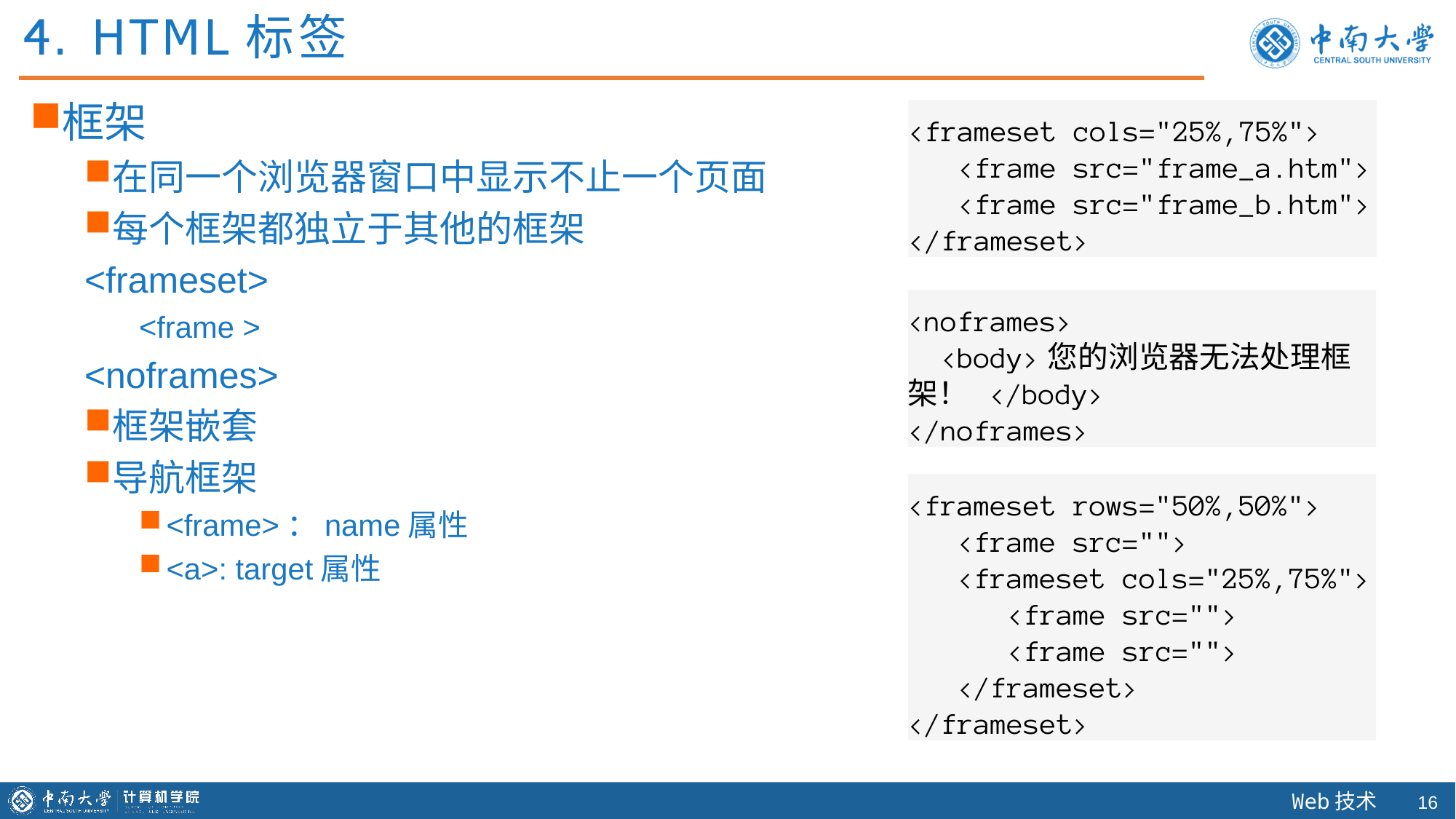

4. HTML标签
框架
在同一个浏览器窗口中显示不止一个页面
每个框架都独立于其他的框架
<frameset>
<frame >
<noframes>
框架嵌套
导航框架
<frame>：name属性
<a>: target属性

<frameset cols="25%,75%">
   <frame src="frame_a.htm">
   <frame src="frame_b.htm">
</frameset>
<noframes>
  <body>您的浏览器无法处理框架！  </body>
</noframes>
<frameset rows="50%,50%">
   <frame src="">
   <frameset cols="25%,75%">
      <frame src="">
      <frame src="">
   </frameset>
</frameset>
16